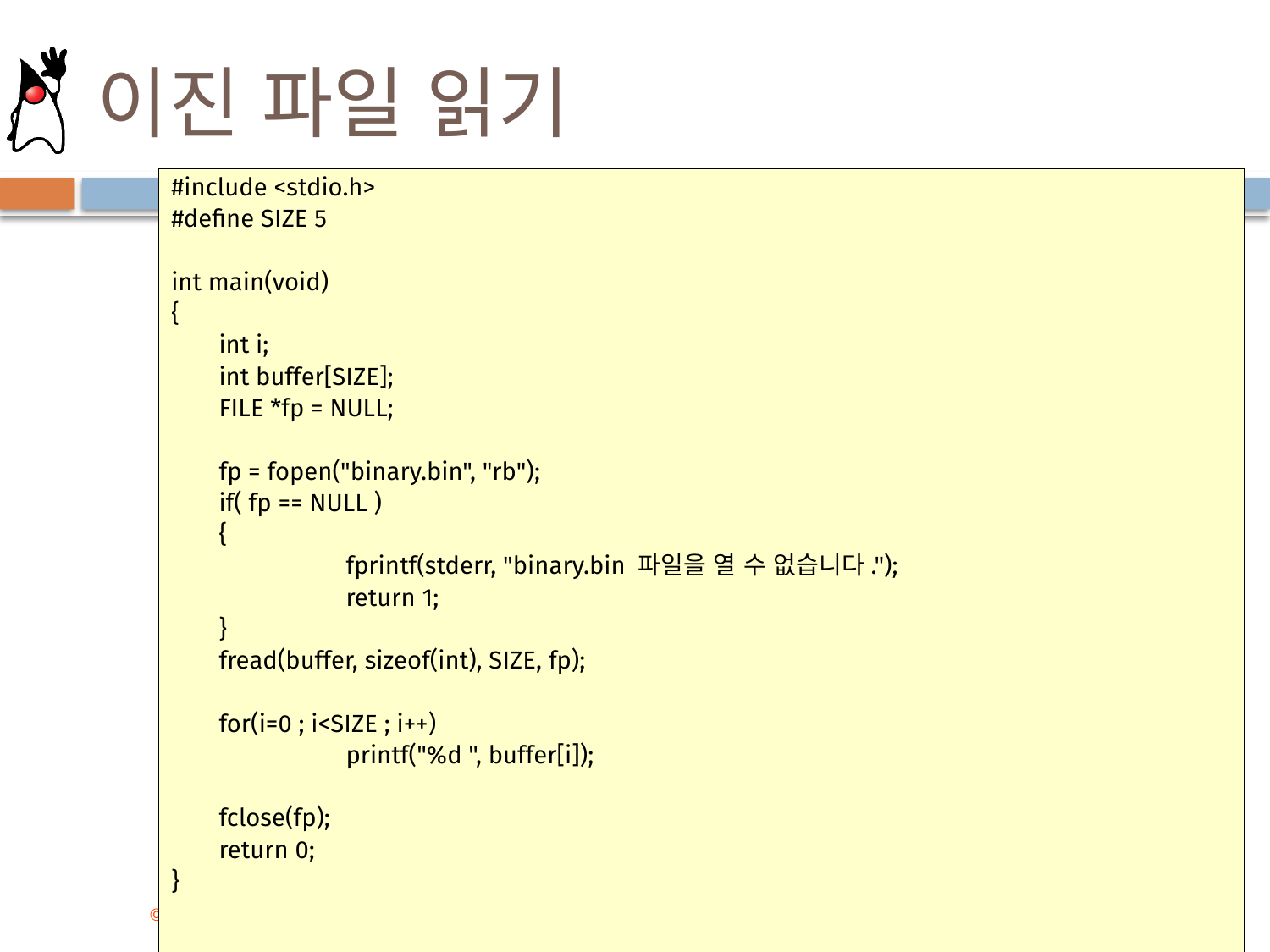

# 이진 파일 읽기
#include <stdio.h>
#define SIZE 5

int main(void)
{
	int i;
	int buffer[SIZE];
	FILE *fp = NULL;

	fp = fopen("binary.bin", "rb");
	if( fp == NULL )
	{
		fprintf(stderr, "binary.bin 파일을 열 수 없습니다.");
		return 1;
	}
	fread(buffer, sizeof(int), SIZE, fp);

	for(i=0 ; i<SIZE ; i++)
		printf("%d ", buffer[i]);

	fclose(fp);
	return 0;
}